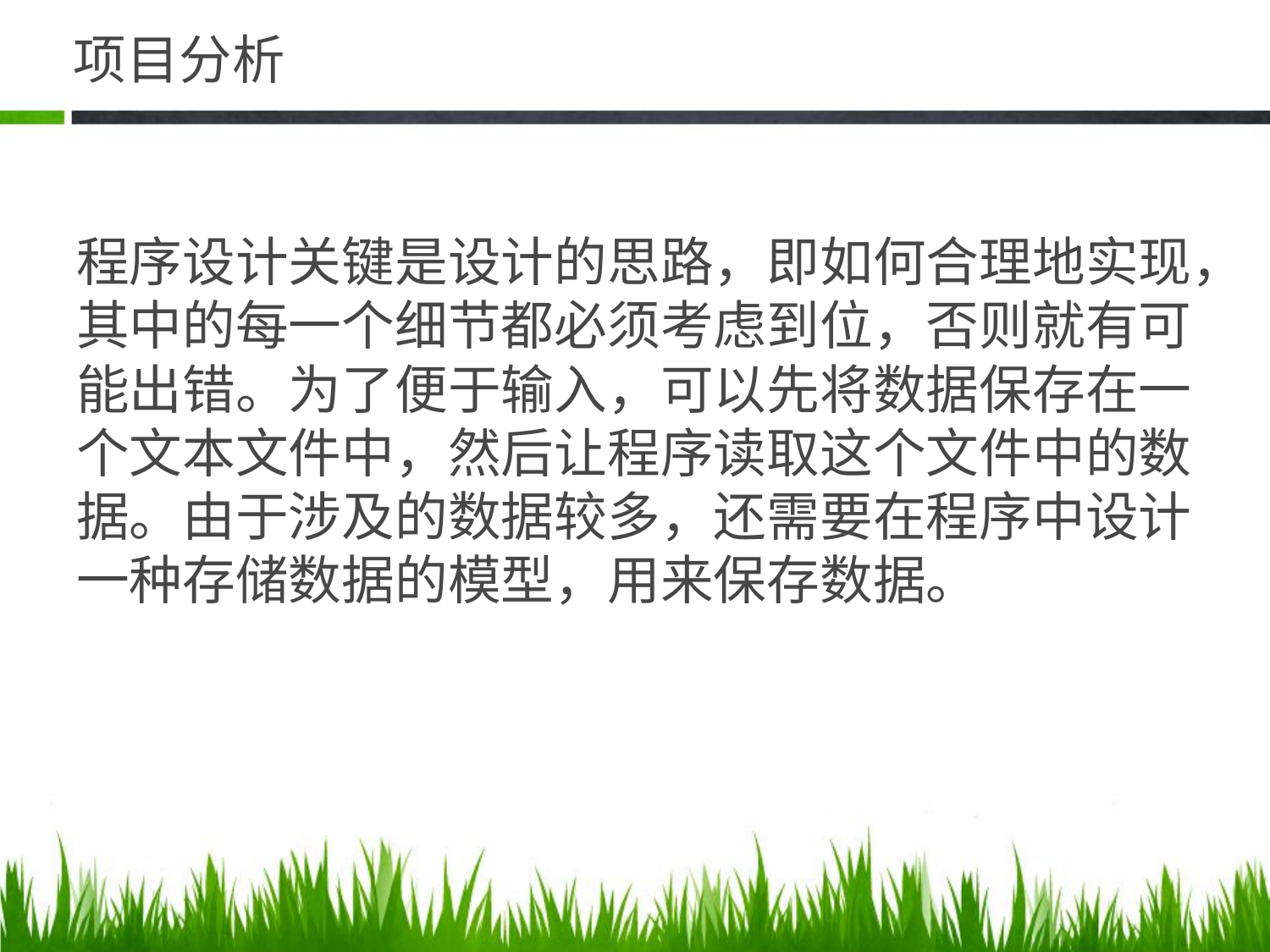

# 项目分析
程序设计关键是设计的思路，即如何合理地实现，其中的每一个细节都必须考虑到位，否则就有可能出错。为了便于输入，可以先将数据保存在一个文本文件中，然后让程序读取这个文件中的数据。由于涉及的数据较多，还需要在程序中设计一种存储数据的模型，用来保存数据。